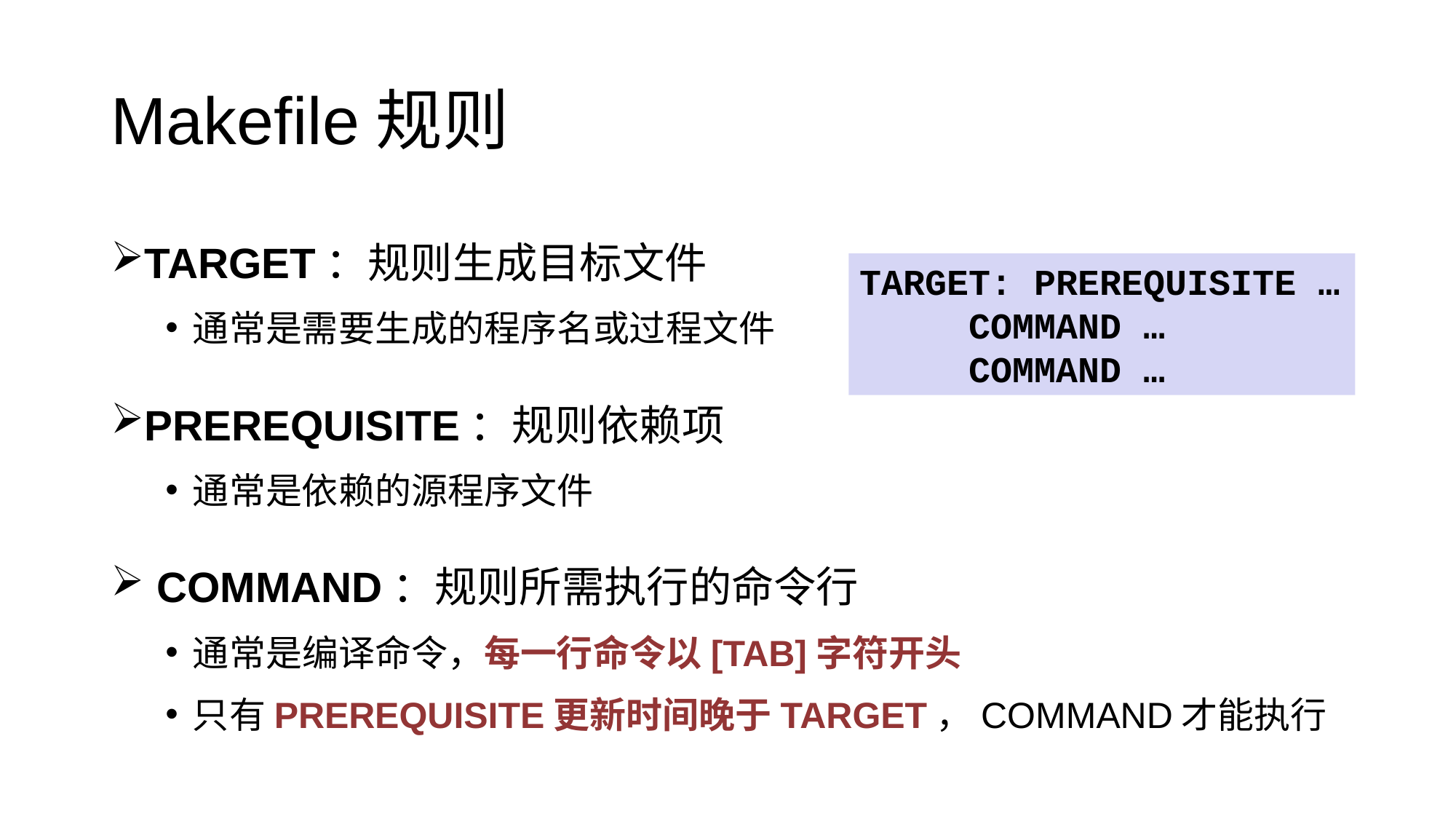

# Makefile规则
TARGET：规则生成目标文件
通常是需要生成的程序名或过程文件
PREREQUISITE：规则依赖项
通常是依赖的源程序文件
 COMMAND：规则所需执行的命令行
通常是编译命令，每一行命令以[TAB]字符开头
只有PREREQUISITE更新时间晚于TARGET，COMMAND才能执行
TARGET: PREREQUISITE …
	COMMAND …
	COMMAND …